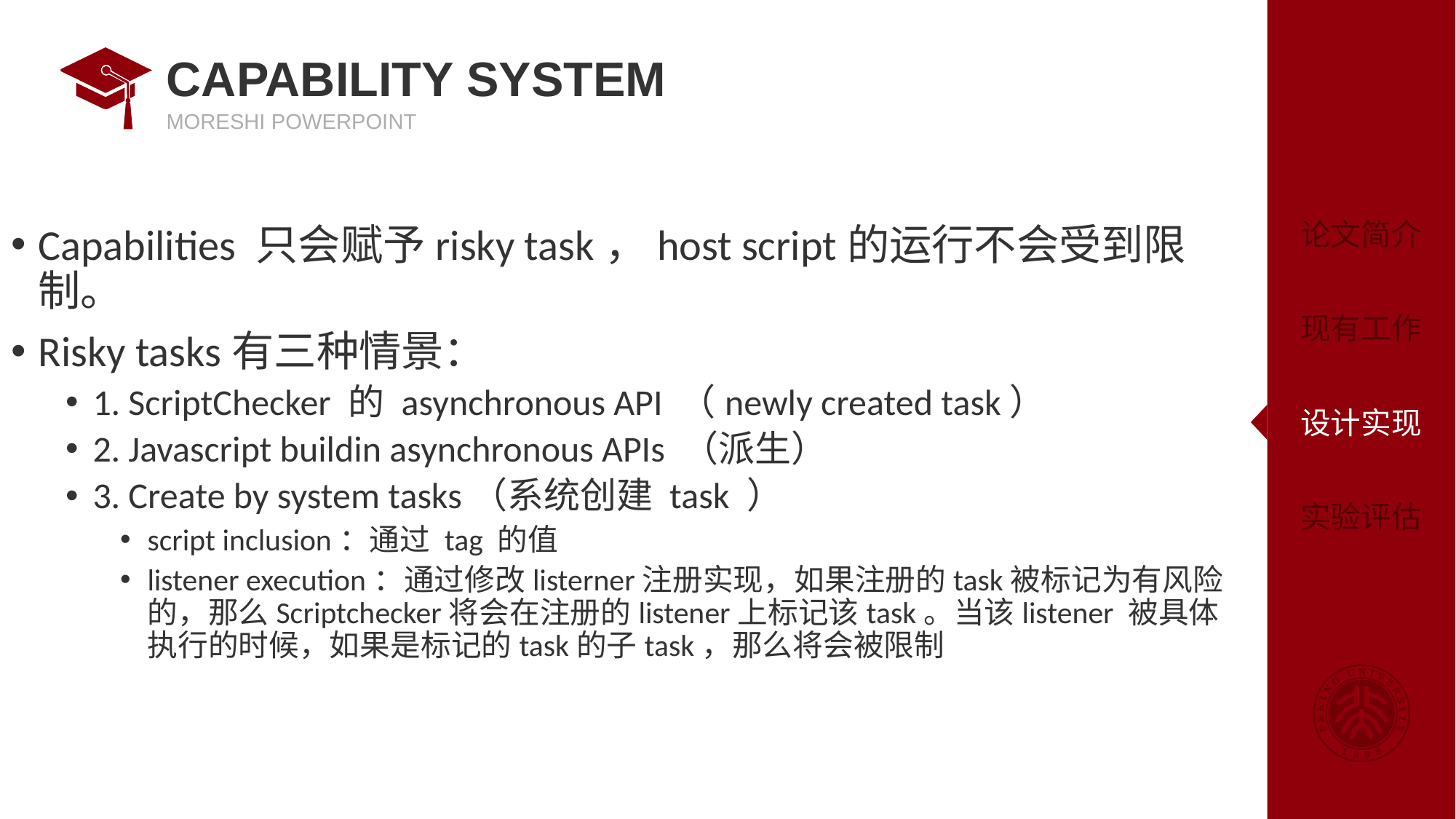

# CAPABILITY SYSTEM
Capabilities 只会赋予risky task，host script的运行不会受到限制。
Risky tasks有三种情景：
1. ScriptChecker 的 asynchronous API （newly created task）
2. Javascript buildin asynchronous APIs （派生）
3. Create by system tasks（系统创建 task ）
script inclusion：通过 tag 的值
listener execution：通过修改listerner注册实现，如果注册的task被标记为有风险的，那么Scriptchecker将会在注册的listener上标记该task。当该listener 被具体执行的时候，如果是标记的task的子task，那么将会被限制